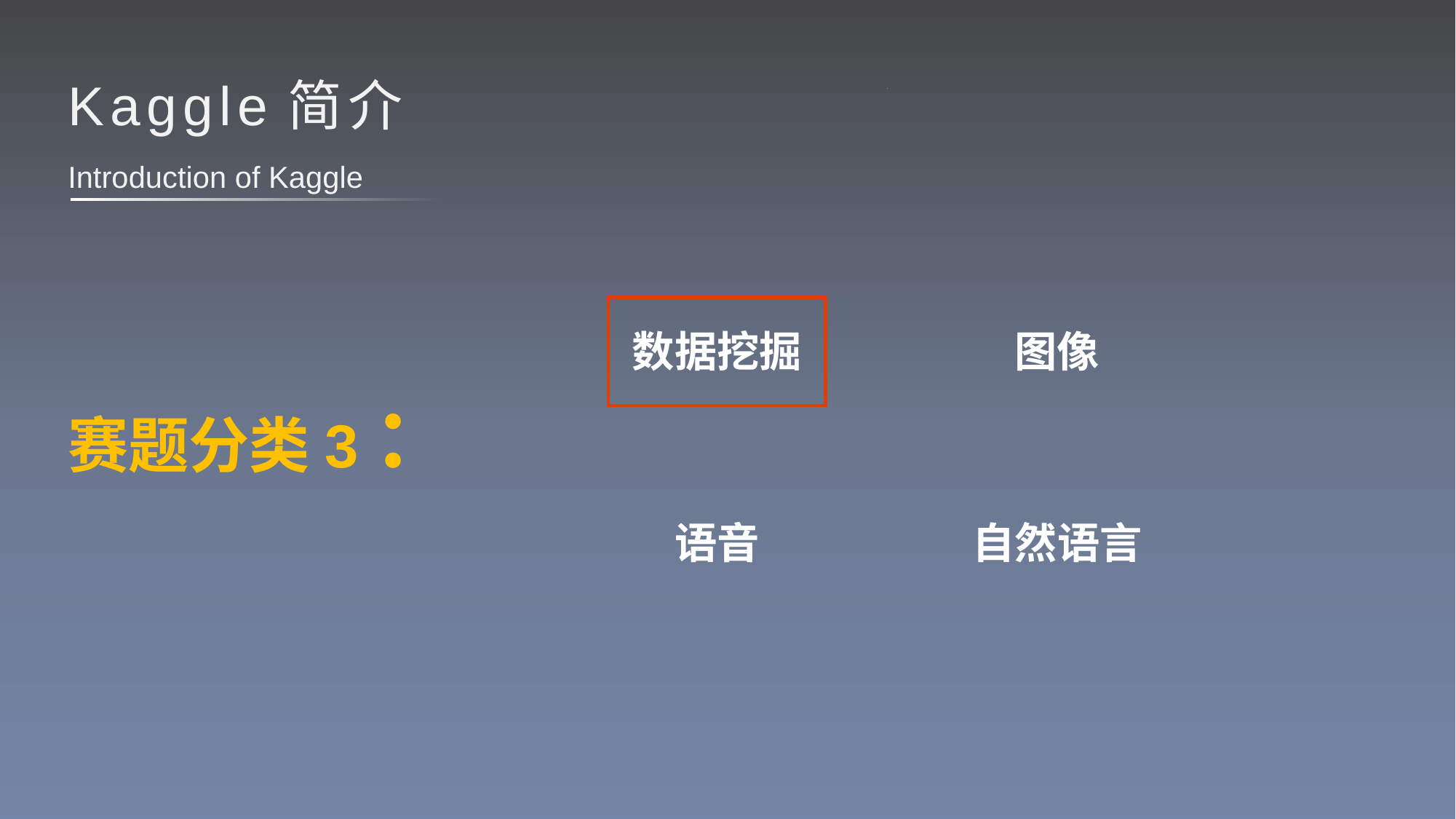

# Kaggle简介
数据挖掘
图像
语音
自然语言
Introduction of Kaggle

赛题分类3：